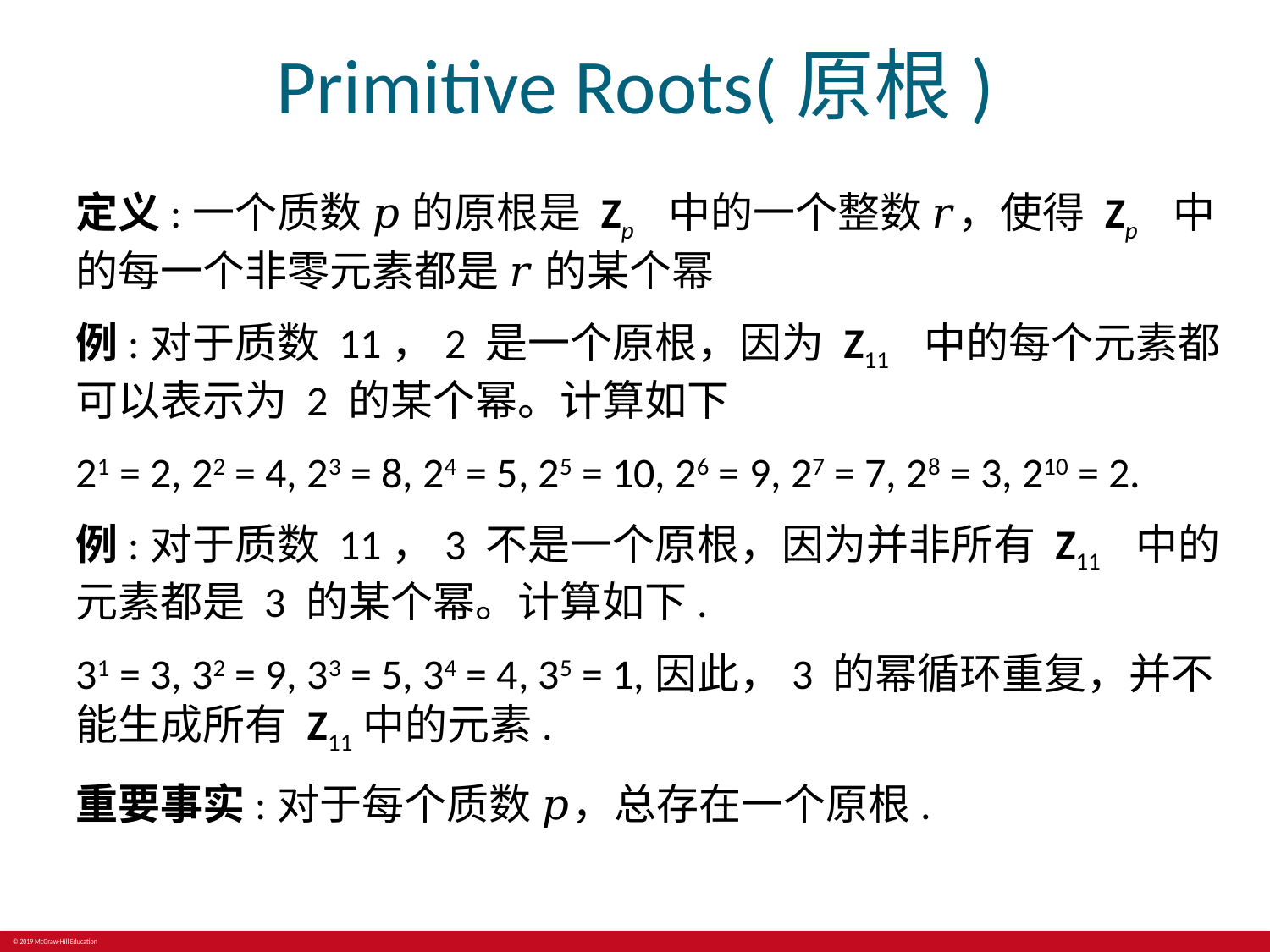

# Primitive Roots(原根)
定义:一个质数 𝑝 的原根是 Zp ​  中的一个整数 𝑟，使得 Zp ​  中的每一个非零元素都是 𝑟 的某个幂
例:对于质数 11，2 是一个原根，因为 Z11 ​  中的每个元素都可以表示为 2 的某个幂。计算如下
21 = 2, 22 = 4, 23 = 8, 24 = 5, 25 = 10, 26 = 9, 27 = 7, 28 = 3, 210 = 2.
例:对于质数 11，3 不是一个原根，因为并非所有 Z11 ​  中的元素都是 3 的某个幂。计算如下.
31 = 3, 32 = 9, 33 = 5, 34 = 4, 35 = 1,因此，3 的幂循环重复，并不能生成所有 Z11中的元素.
重要事实:对于每个质数 𝑝，总存在一个原根.